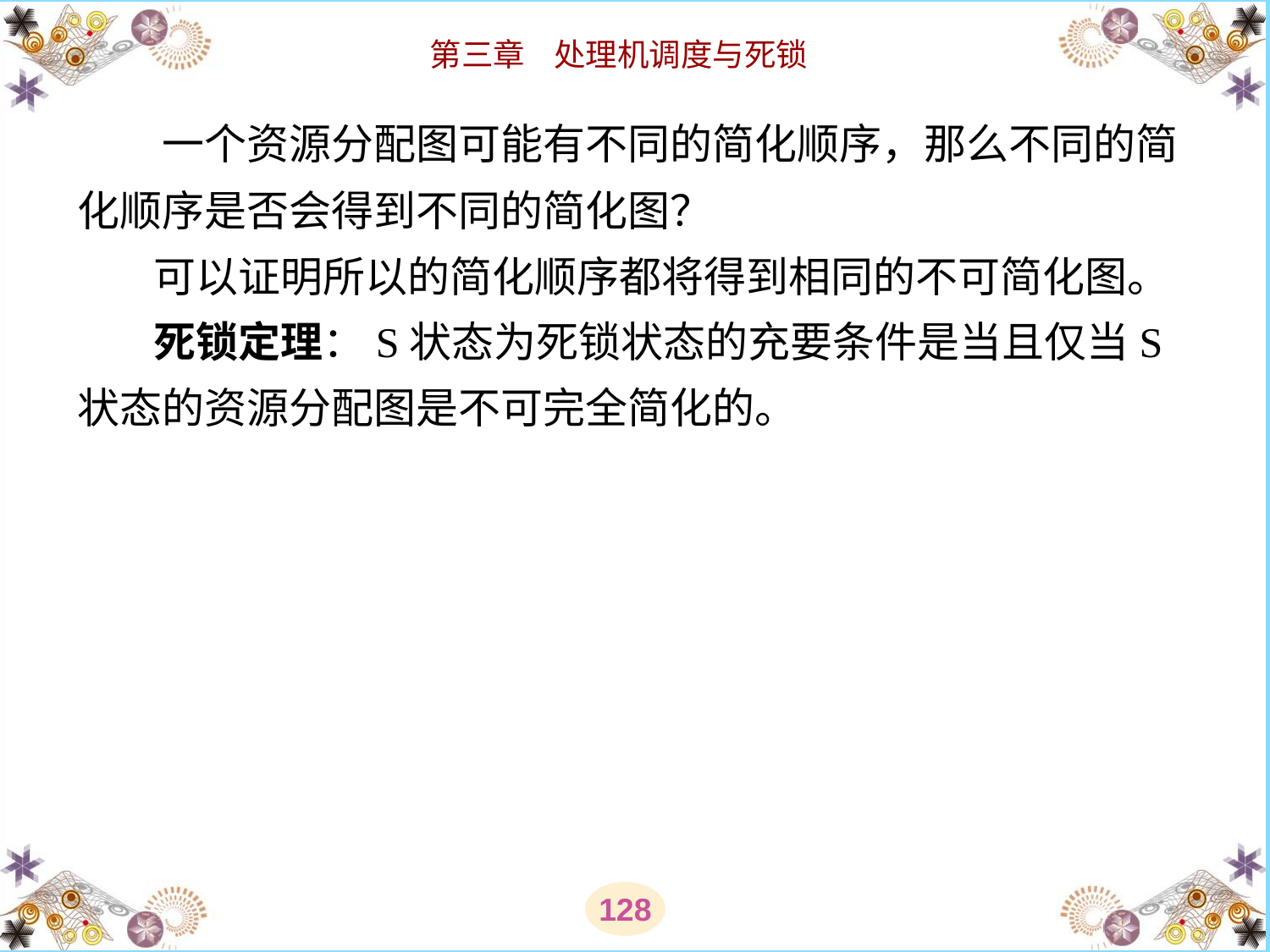

# 一个资源分配图可能有不同的简化顺序，那么不同的简化顺序是否会得到不同的简化图？ 可以证明所以的简化顺序都将得到相同的不可简化图。 死锁定理：S状态为死锁状态的充要条件是当且仅当S状态的资源分配图是不可完全简化的。